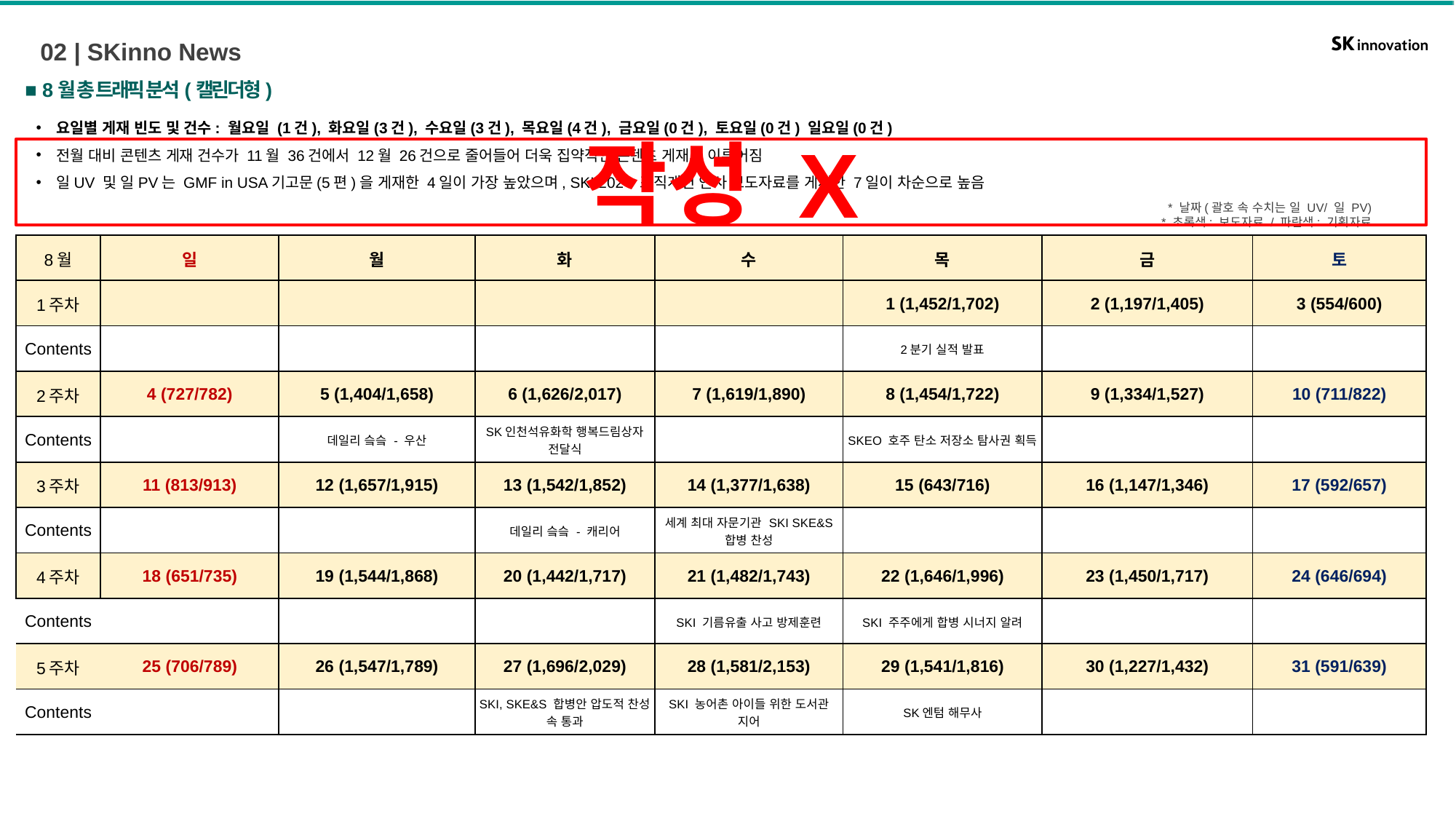

02 | SKinno News
■ 8월 총 트래픽 분석(캘린더형)
요일별 게재 빈도 및 건수: 월요일 (1건), 화요일(3건), 수요일(3건), 목요일(4건), 금요일(0건), 토요일(0건) 일요일(0건)
전월 대비 콘텐츠 게재 건수가 11월 36건에서 12월 26건으로 줄어들어 더욱 집약적인 콘텐츠 게재가 이루어짐
일UV 및 일PV는 GMF in USA기고문(5편)을 게재한 4일이 가장 높았으며, SKI 2024 조직개편 인사 보도자료를 게재한 7일이 차순으로 높음
작성 X
* 날짜(괄호 속 수치는 일 UV/ 일 PV)
* 초록색: 보도자료 / 파란색: 기획자료
| 8월 | 일 | 월 | 화 | 수 | 목 | 금 | 토 |
| --- | --- | --- | --- | --- | --- | --- | --- |
| 1주차 |  |  |  |  | 1 (1,452/1,702) | 2 (1,197/1,405) | 3 (554/600) |
| Contents |  |  |  |  | 2분기 실적 발표 |  |  |
| 2주차 | 4 (727/782) | 5 (1,404/1,658) | 6 (1,626/2,017) | 7 (1,619/1,890) | 8 (1,454/1,722) | 9 (1,334/1,527) | 10 (711/822) |
| Contents |  | 데일리 슼슼 - 우산 | SK인천석유화학 행복드림상자 전달식 |  | SKEO 호주 탄소 저장소 탐사권 획득 |  |  |
| 3주차 | 11 (813/913) | 12 (1,657/1,915) | 13 (1,542/1,852) | 14 (1,377/1,638) | 15 (643/716) | 16 (1,147/1,346) | 17 (592/657) |
| Contents |  |  | 데일리 슼슼 - 캐리어 | 세계 최대 자문기관 SKI SKE&S 합병 찬성 |  |  |  |
| 4주차 | 18 (651/735) | 19 (1,544/1,868) | 20 (1,442/1,717) | 21 (1,482/1,743) | 22 (1,646/1,996) | 23 (1,450/1,717) | 24 (646/694) |
| Contents |  |  |  | SKI 기름유출 사고 방제훈련 | SKI 주주에게 합병 시너지 알려 |  |  |
| 5주차 | 25 (706/789) | 26 (1,547/1,789) | 27 (1,696/2,029) | 28 (1,581/2,153) | 29 (1,541/1,816) | 30 (1,227/1,432) | 31 (591/639) |
| Contents |  |  | SKI, SKE&S 합병안 압도적 찬성 속 통과 | SKI 농어촌 아이들 위한 도서관 지어 | SK엔텀 해무사 |  |  |